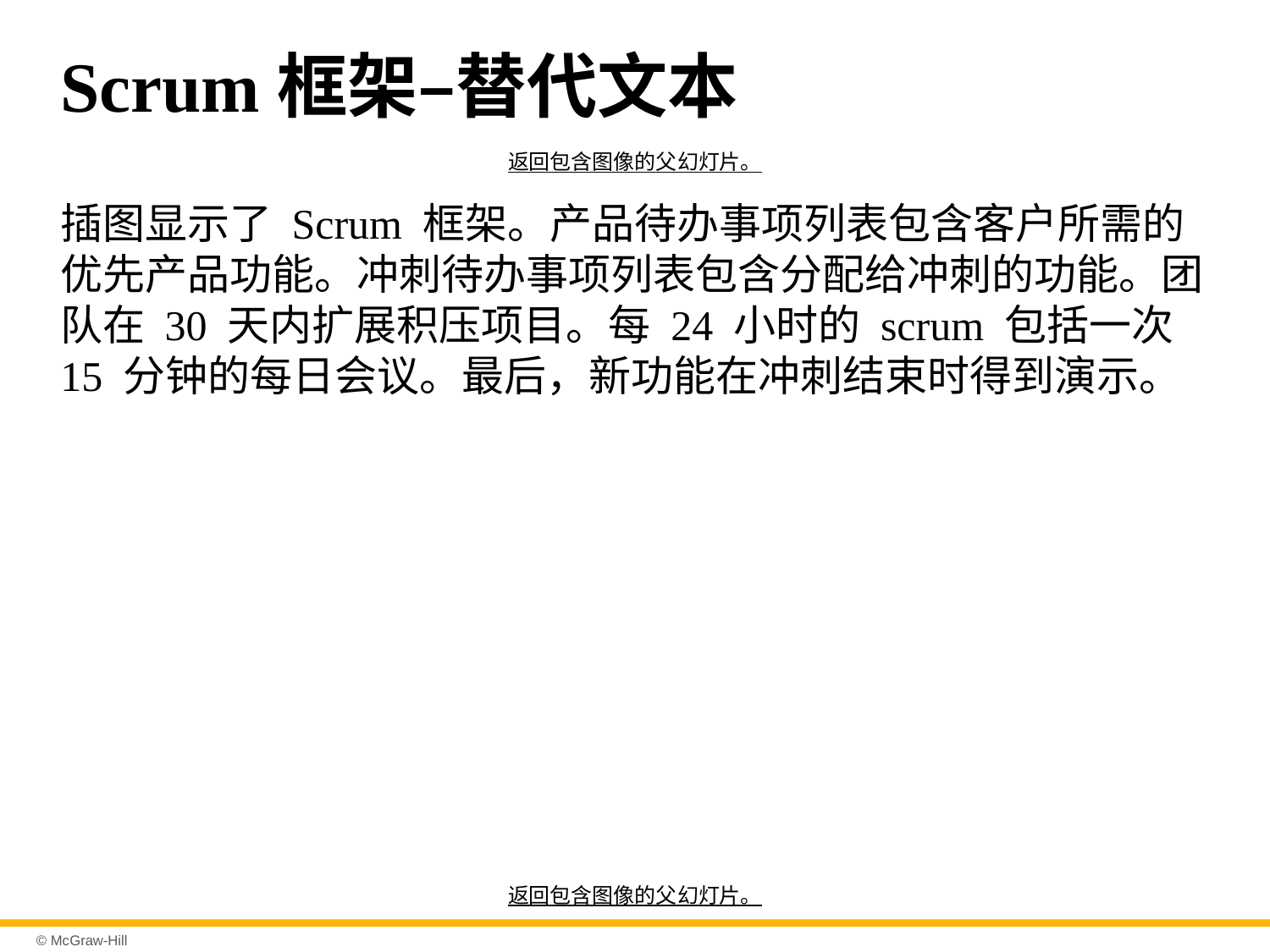

# Scrum框架–替代文本
返回包含图像的父幻灯片。
插图显示了 Scrum 框架。产品待办事项列表包含客户所需的优先产品功能。冲刺待办事项列表包含分配给冲刺的功能。团队在 30 天内扩展积压项目。每 24 小时的 scrum 包括一次 15 分钟的每日会议。最后，新功能在冲刺结束时得到演示。
返回包含图像的父幻灯片。
19